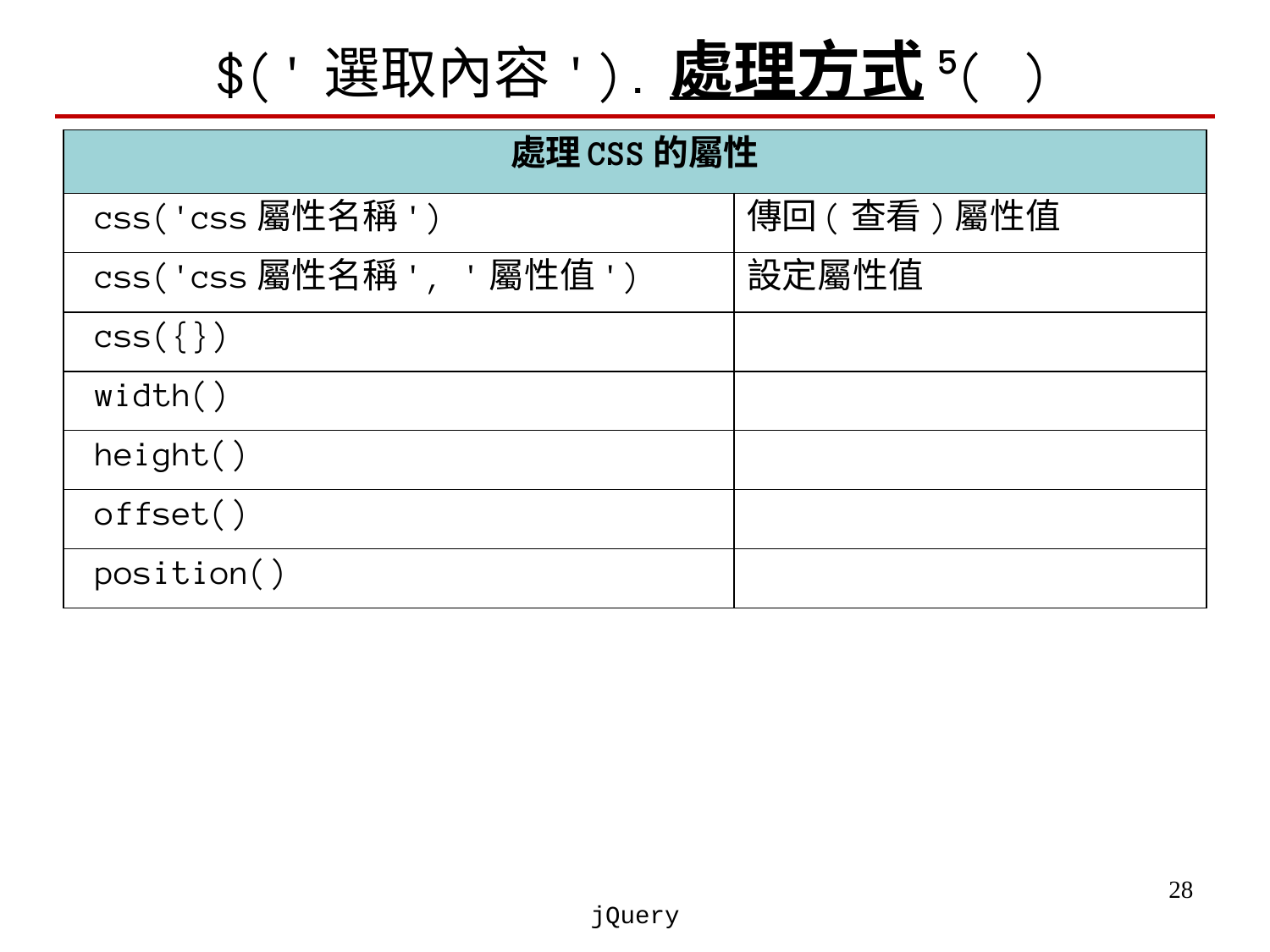

# $('選取內容').處理方式5( )
| 處理CSS的屬性 |  |
| --- | --- |
| css('css屬性名稱') | 傳回(查看)屬性值 |
| css('css屬性名稱', '屬性值') | 設定屬性值 |
| css({}) |  |
| width() |  |
| height() |  |
| offset() |  |
| position() |  |
28
jQuery